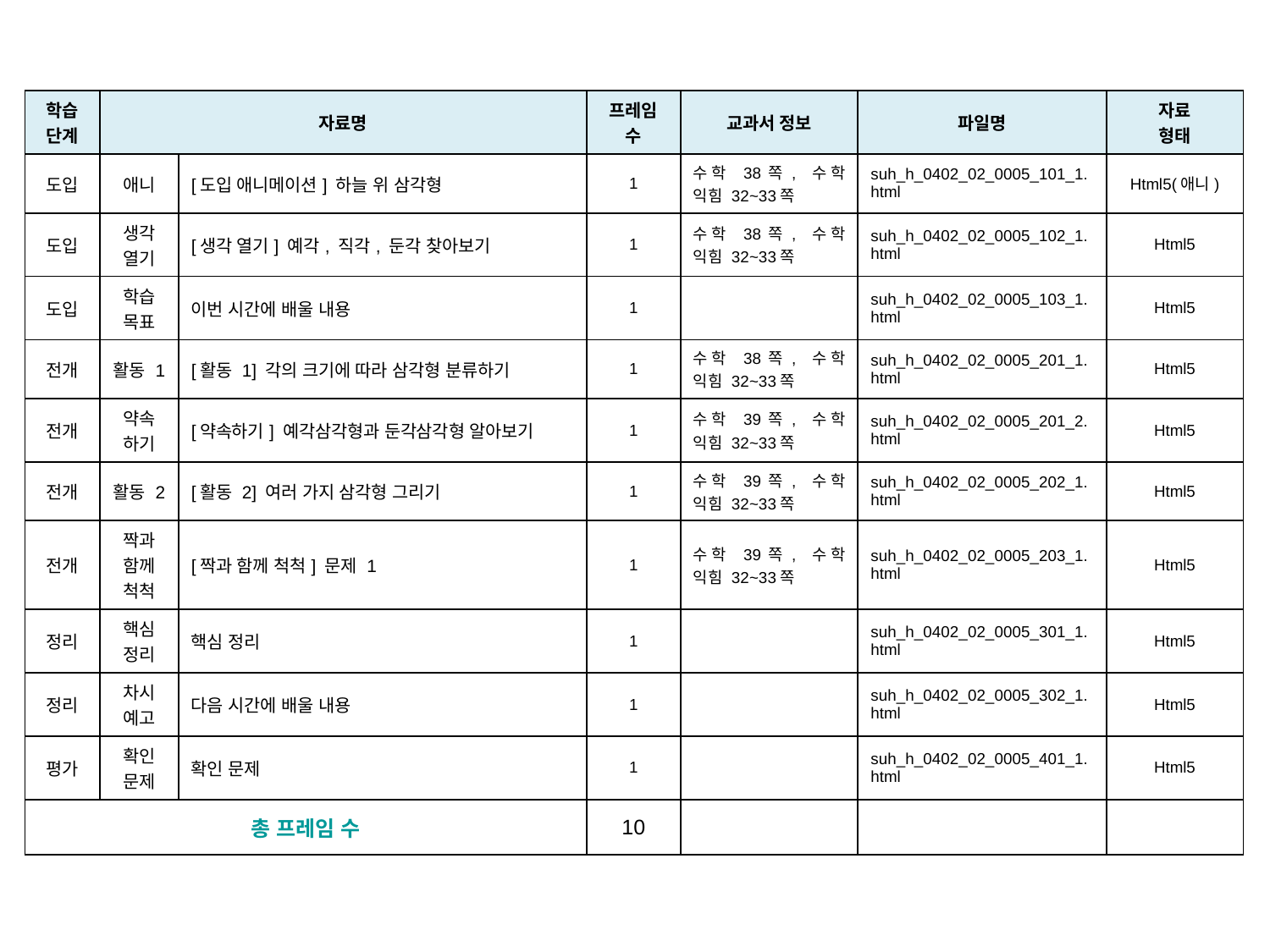

| 학습 단계 | 자료명 |  | 프레임 수 | 교과서 정보 | 파일명 | 자료 형태 |
| --- | --- | --- | --- | --- | --- | --- |
| 도입 | 애니 | [도입 애니메이션] 하늘 위 삼각형 | 1 | 수학 38쪽, 수학 익힘 32~33쪽 | suh\_h\_0402\_02\_0005\_101\_1.html | Html5(애니) |
| 도입 | 생각 열기 | [생각 열기] 예각, 직각, 둔각 찾아보기 | 1 | 수학 38쪽, 수학 익힘 32~33쪽 | suh\_h\_0402\_02\_0005\_102\_1.html | Html5 |
| 도입 | 학습 목표 | 이번 시간에 배울 내용 | 1 |  | suh\_h\_0402\_02\_0005\_103\_1.html | Html5 |
| 전개 | 활동 1 | [활동 1] 각의 크기에 따라 삼각형 분류하기 | 1 | 수학 38쪽, 수학 익힘 32~33쪽 | suh\_h\_0402\_02\_0005\_201\_1.html | Html5 |
| 전개 | 약속 하기 | [약속하기] 예각삼각형과 둔각삼각형 알아보기 | 1 | 수학 39쪽, 수학 익힘 32~33쪽 | suh\_h\_0402\_02\_0005\_201\_2.html | Html5 |
| 전개 | 활동 2 | [활동 2] 여러 가지 삼각형 그리기 | 1 | 수학 39쪽, 수학 익힘 32~33쪽 | suh\_h\_0402\_02\_0005\_202\_1.html | Html5 |
| 전개 | 짝과 함께 척척 | [짝과 함께 척척] 문제 1 | 1 | 수학 39쪽, 수학 익힘 32~33쪽 | suh\_h\_0402\_02\_0005\_203\_1.html | Html5 |
| 정리 | 핵심 정리 | 핵심 정리 | 1 |  | suh\_h\_0402\_02\_0005\_301\_1.html | Html5 |
| 정리 | 차시 예고 | 다음 시간에 배울 내용 | 1 |  | suh\_h\_0402\_02\_0005\_302\_1.html | Html5 |
| 평가 | 확인 문제 | 확인 문제 | 1 |  | suh\_h\_0402\_02\_0005\_401\_1.html | Html5 |
| 총 프레임 수 |  |  | 10 |  |  |  |